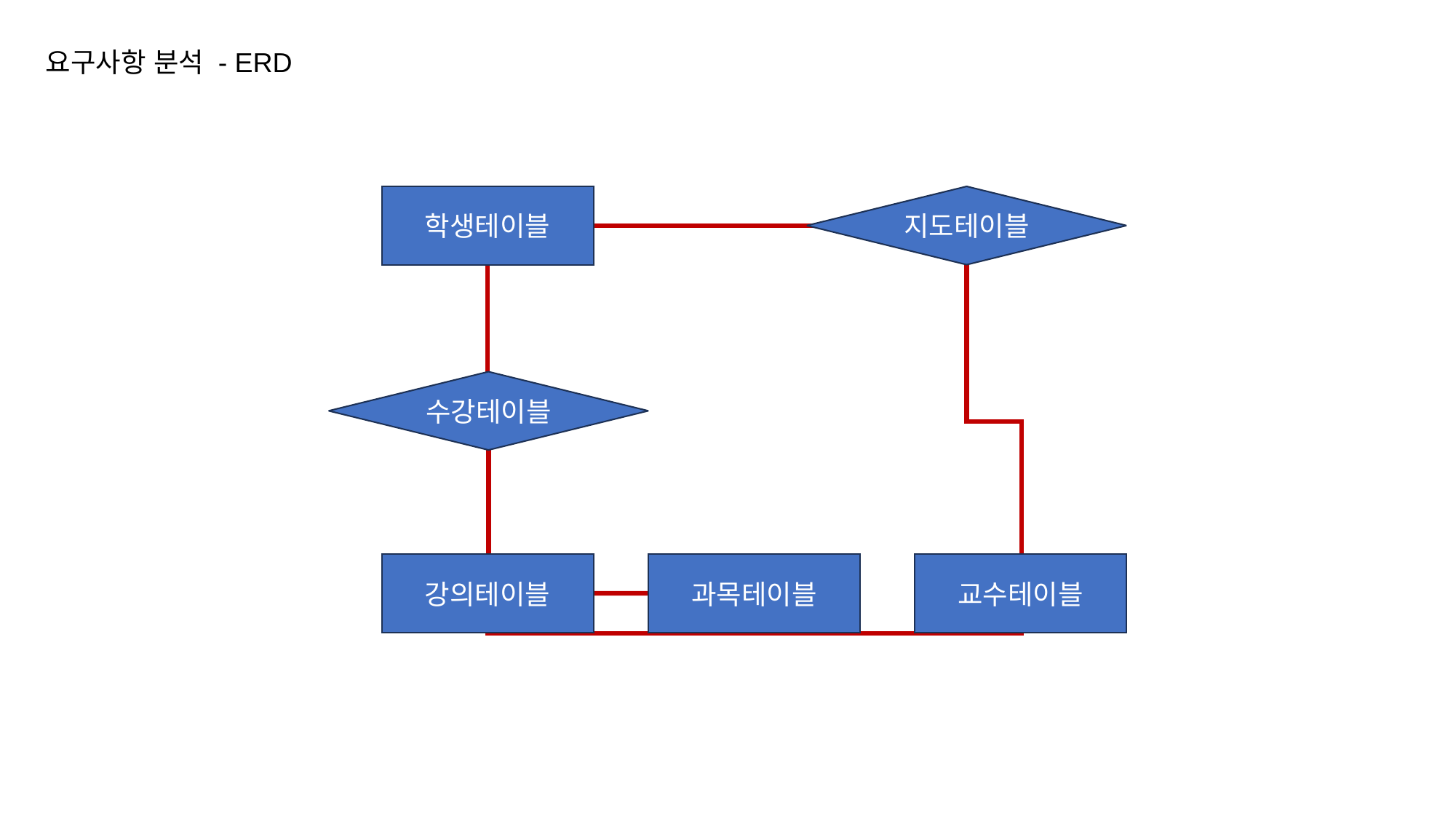

요구사항 분석 - ERD
학생테이블
지도테이블
수강테이블
강의테이블
과목테이블
교수테이블